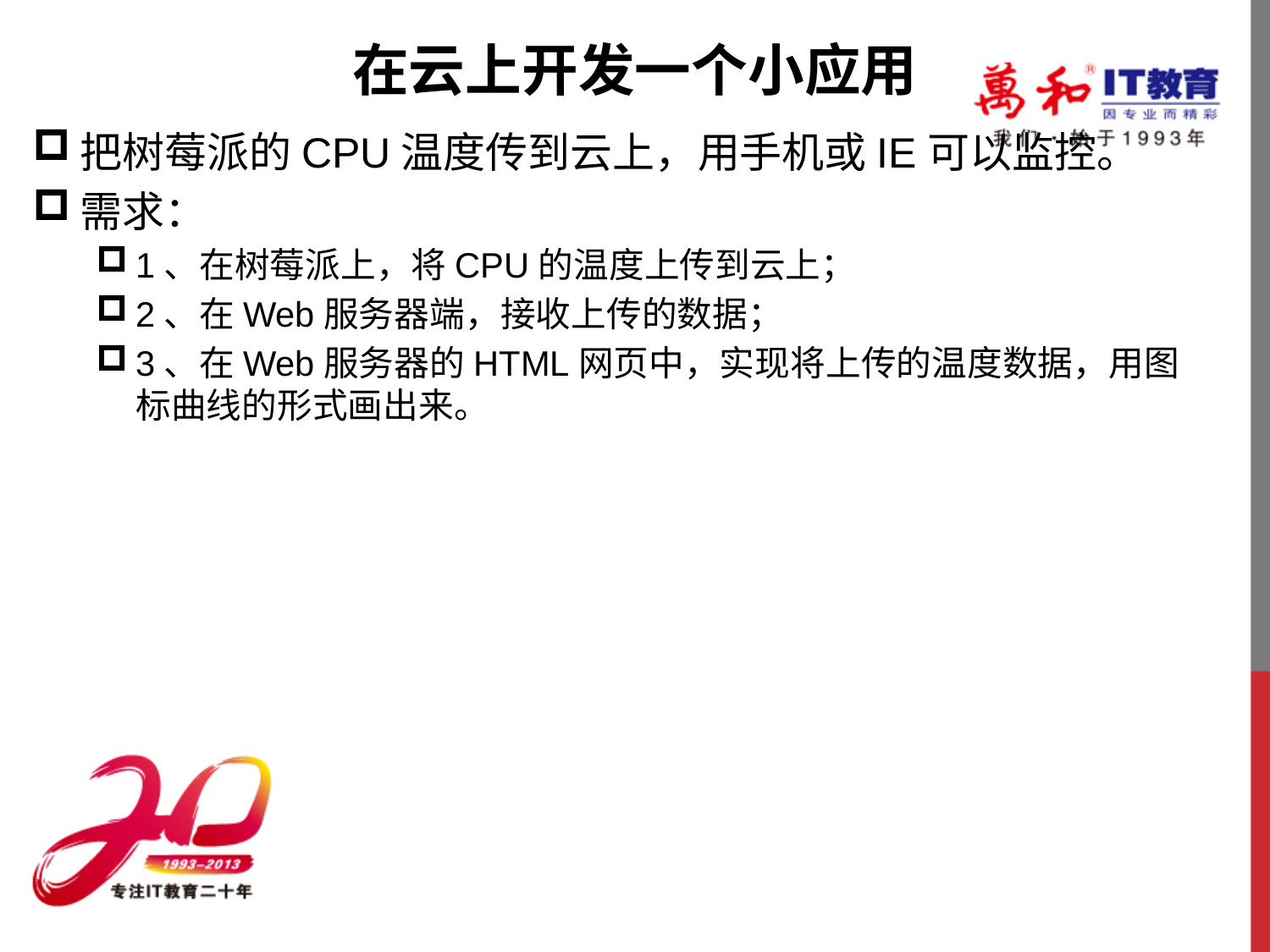

# 在云上开发一个小应用
把树莓派的CPU温度传到云上，用手机或IE可以监控。
需求：
1、在树莓派上，将CPU的温度上传到云上；
2、在Web服务器端，接收上传的数据；
3、在Web服务器的HTML网页中，实现将上传的温度数据，用图标曲线的形式画出来。